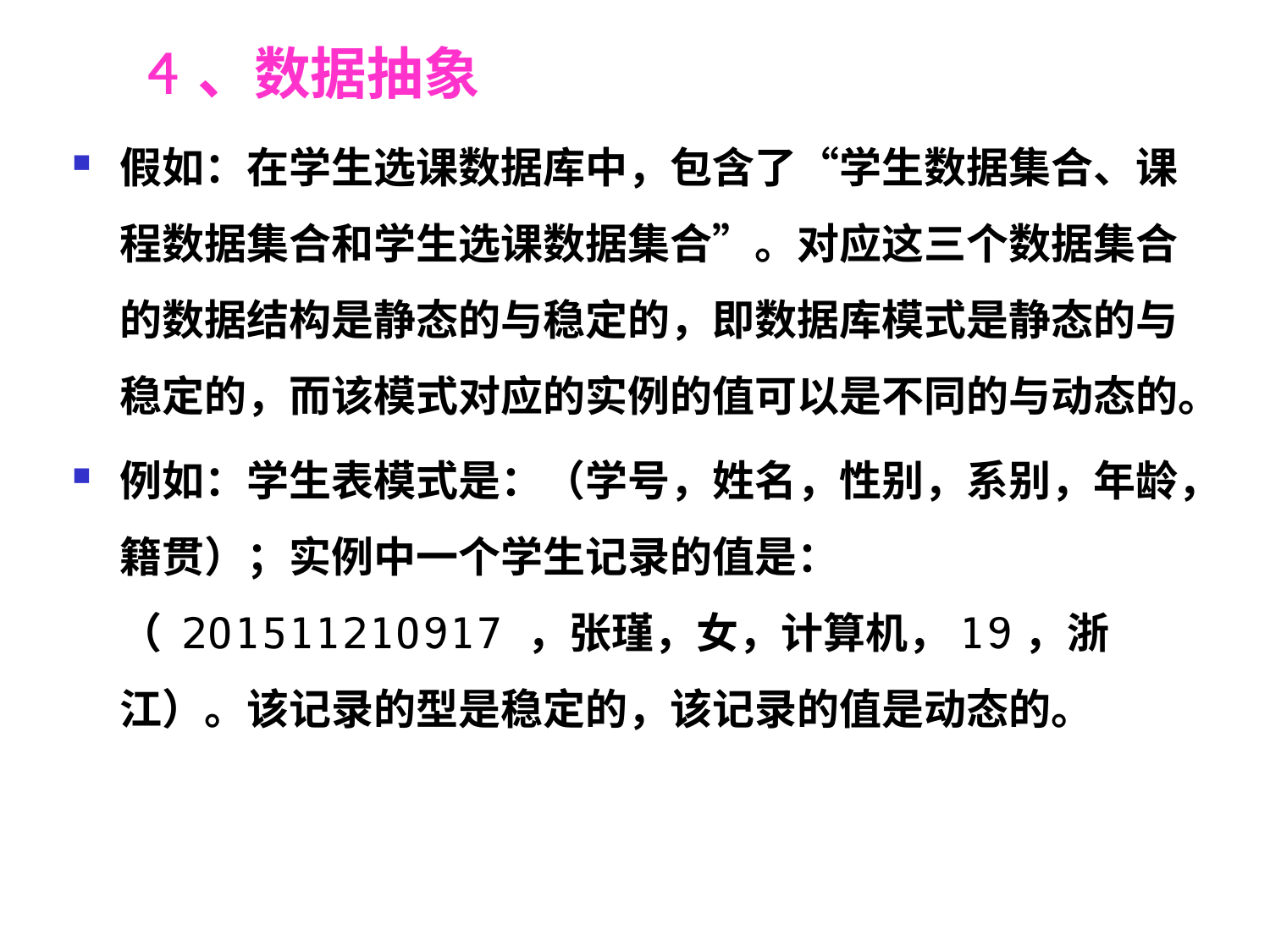

4、数据抽象
假如：在学生选课数据库中，包含了“学生数据集合、课程数据集合和学生选课数据集合”。对应这三个数据集合的数据结构是静态的与稳定的，即数据库模式是静态的与稳定的，而该模式对应的实例的值可以是不同的与动态的。
例如：学生表模式是：（学号，姓名，性别，系别，年龄，籍贯）；实例中一个学生记录的值是：（ 201511210917 ，张瑾，女，计算机，19，浙江）。该记录的型是稳定的，该记录的值是动态的。